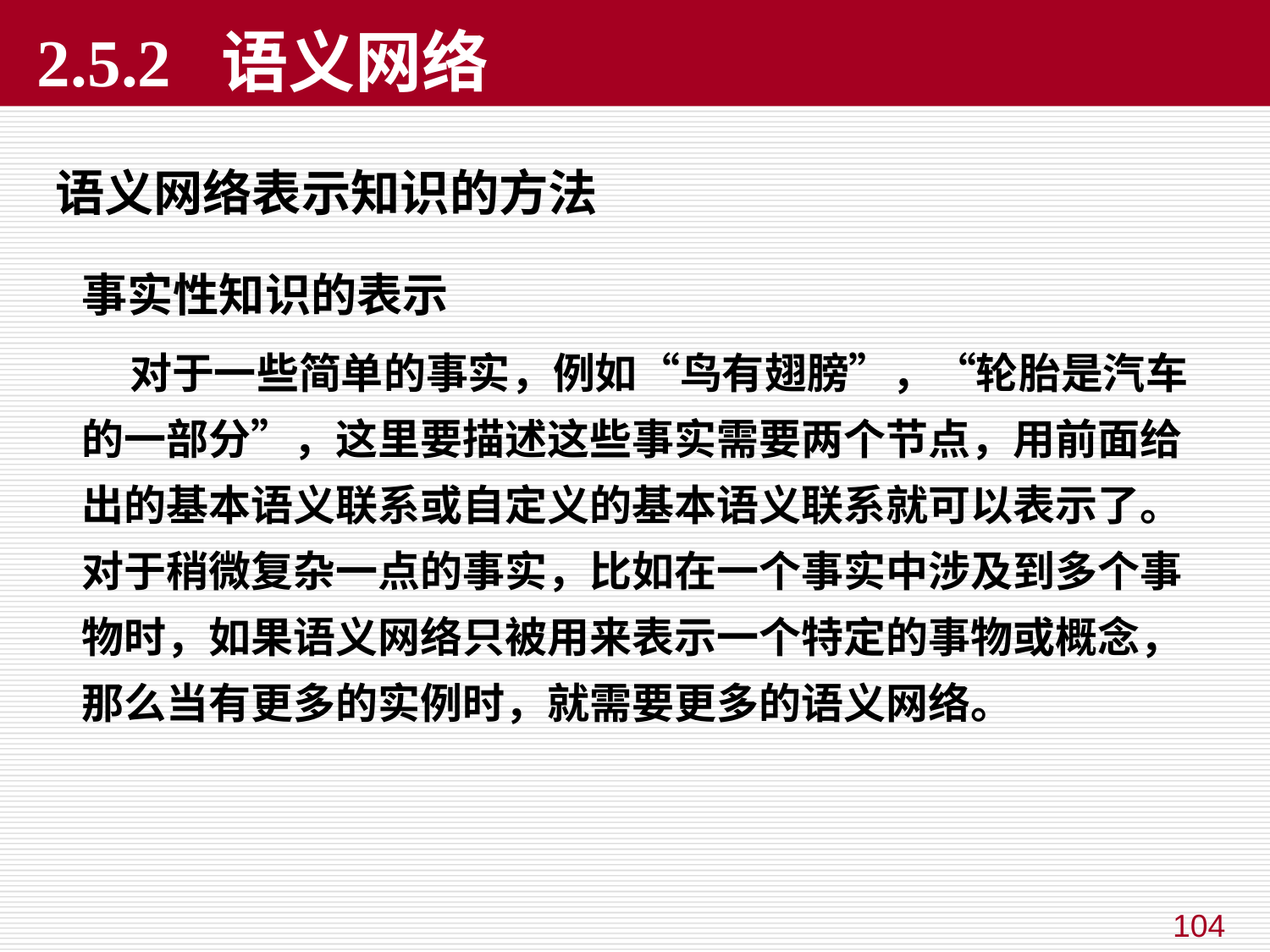

# 2.5.2  语义网络
语义网络表示知识的方法
事实性知识的表示
    对于一些简单的事实，例如“鸟有翅膀”，“轮胎是汽车的一部分”，这里要描述这些事实需要两个节点，用前面给出的基本语义联系或自定义的基本语义联系就可以表示了。对于稍微复杂一点的事实，比如在一个事实中涉及到多个事物时，如果语义网络只被用来表示一个特定的事物或概念，那么当有更多的实例时，就需要更多的语义网络。
104